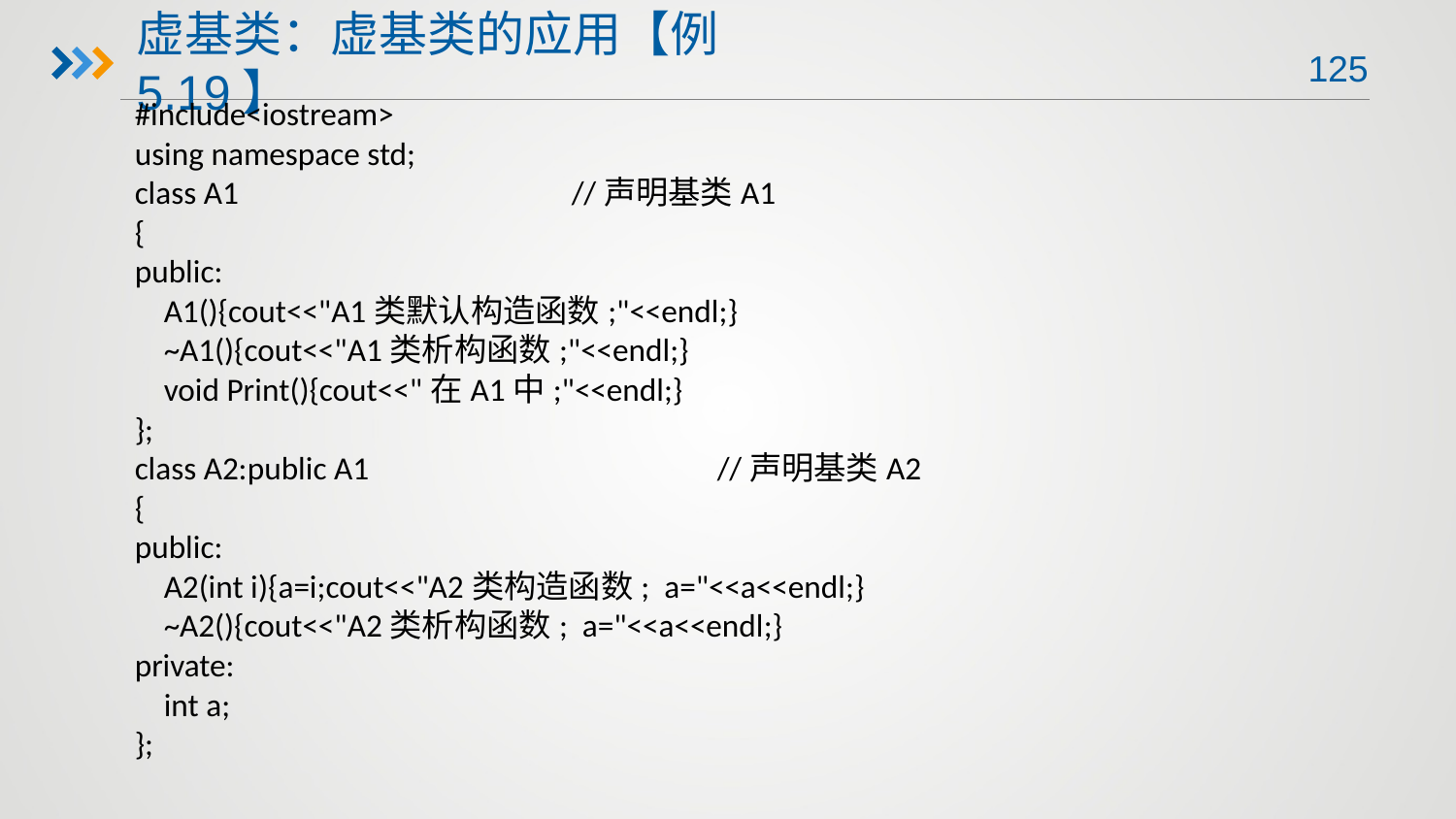

虚基类：虚基类的应用【例5.19】
#include<iostream>
using namespace std;
class A1	               		//声明基类A1
{
public:
    A1(){cout<<"A1类默认构造函数;"<<endl;}
    ~A1(){cout<<"A1类析构函数;"<<endl;}
    void Print(){cout<<"在A1中;"<<endl;}
};
class A2:public A1	      		//声明基类A2
{
public:
    A2(int i){a=i;cout<<"A2类构造函数;  a="<<a<<endl;}
    ~A2(){cout<<"A2类析构函数;  a="<<a<<endl;}
private:
    int a;
};